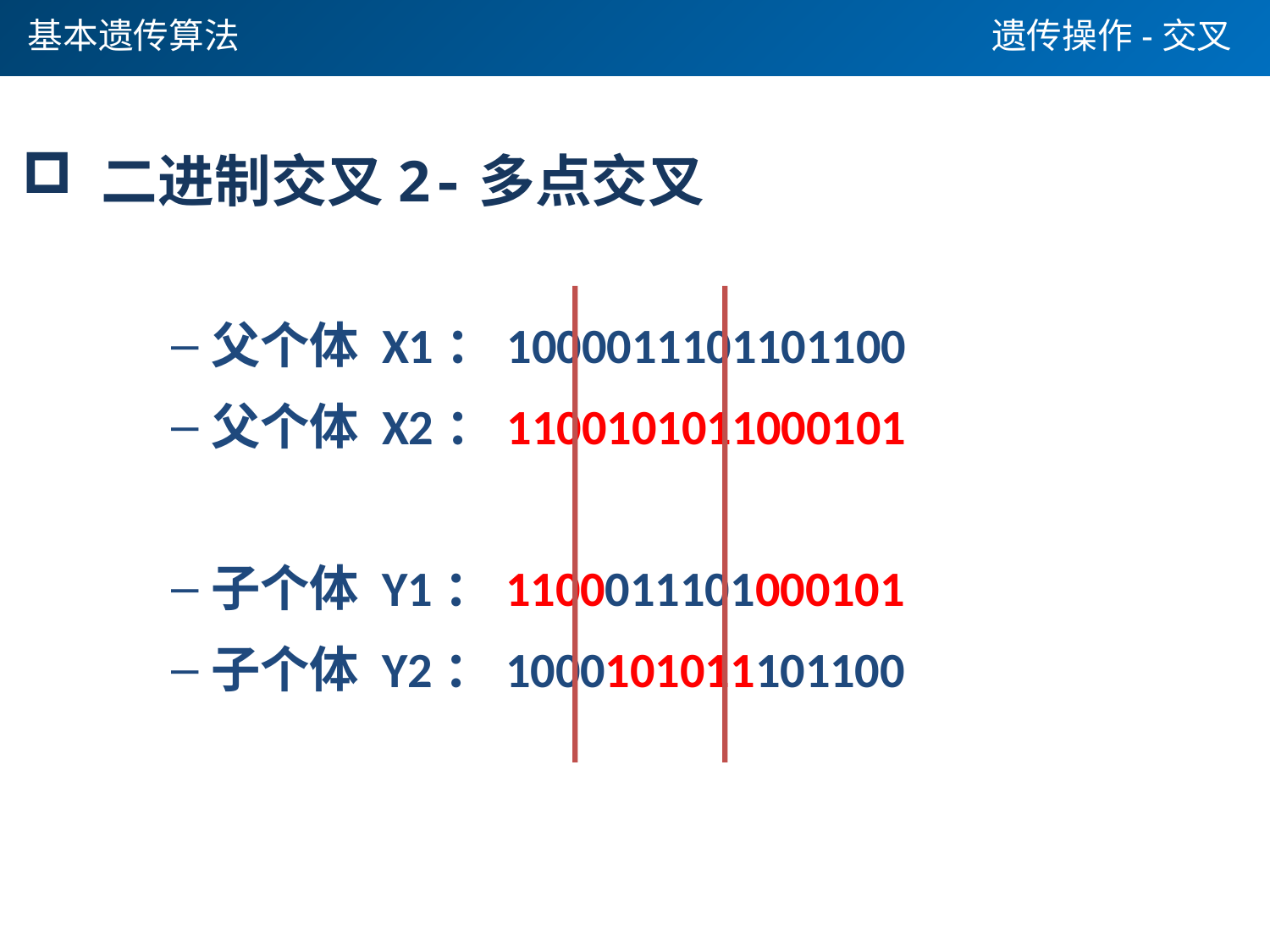

基本遗传算法
遗传操作-交叉
 二进制交叉2-多点交叉

父个体 X1：1000011101101100
父个体 X2：1100101011000101

子个体 Y1：1100011101000101
子个体 Y2：1000101011101100
43